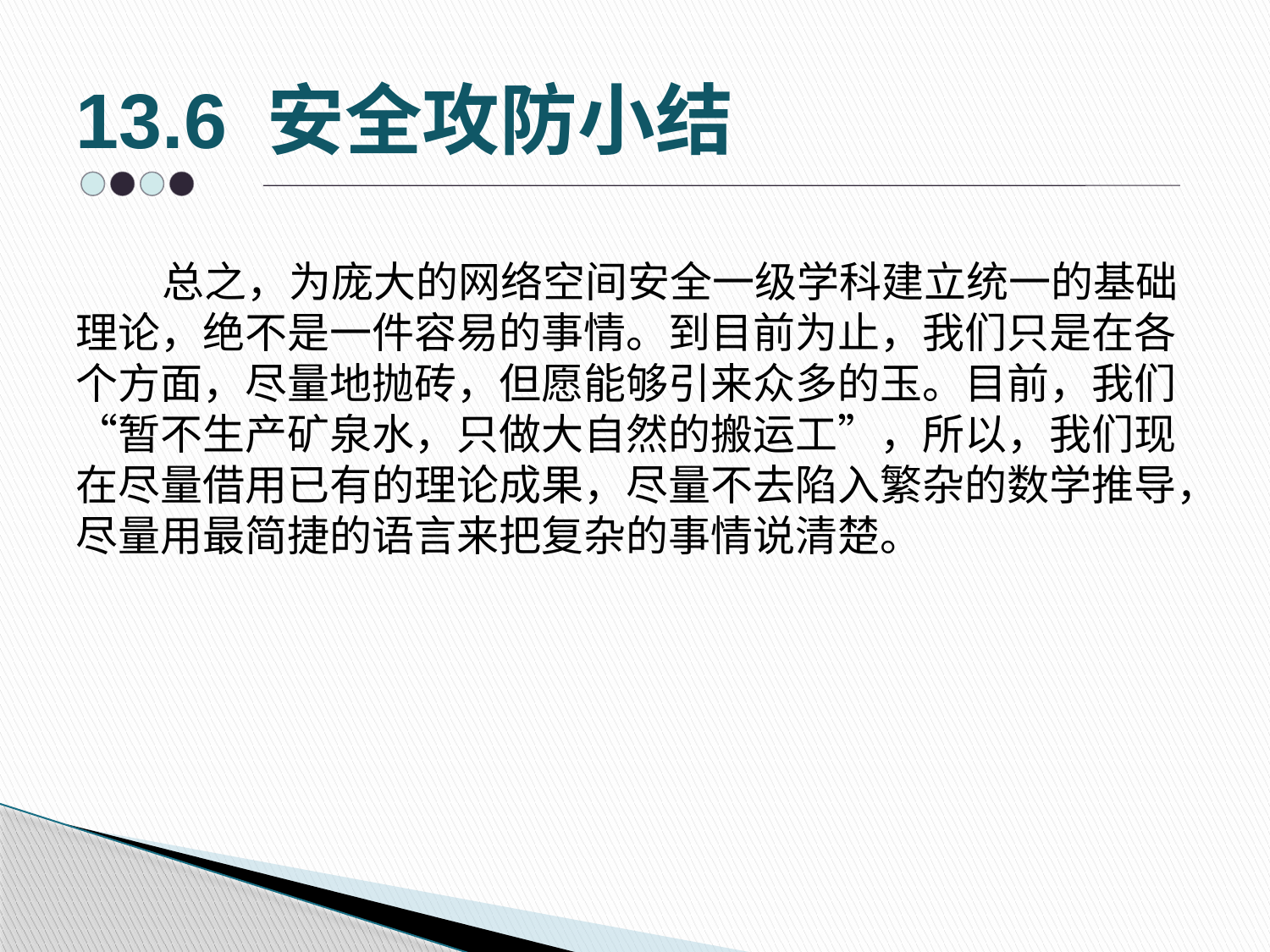

# 13.6 安全攻防小结

        总之，为庞大的网络空间安全一级学科建立统一的基础理论，绝不是一件容易的事情。到目前为止，我们只是在各个方面，尽量地抛砖，但愿能够引来众多的玉。目前，我们“暂不生产矿泉水，只做大自然的搬运工”，所以，我们现在尽量借用已有的理论成果，尽量不去陷入繁杂的数学推导，尽量用最简捷的语言来把复杂的事情说清楚。